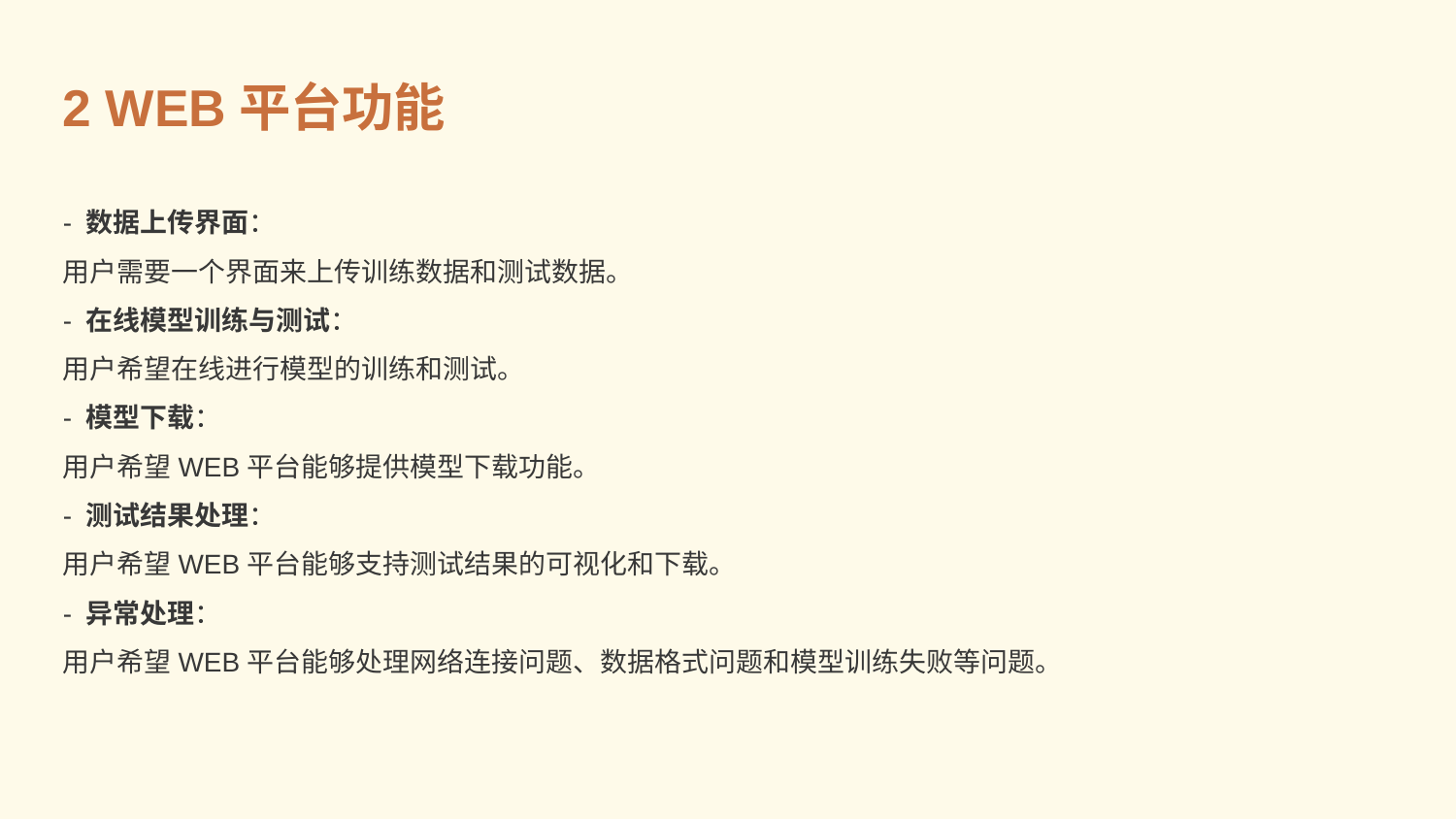

2 WEB平台功能
- 数据上传界面：
用户需要一个界面来上传训练数据和测试数据。
- 在线模型训练与测试：
用户希望在线进行模型的训练和测试。
- 模型下载：
用户希望WEB平台能够提供模型下载功能。
- 测试结果处理：
用户希望WEB平台能够支持测试结果的可视化和下载。
- 异常处理：
用户希望WEB平台能够处理网络连接问题、数据格式问题和模型训练失败等问题。